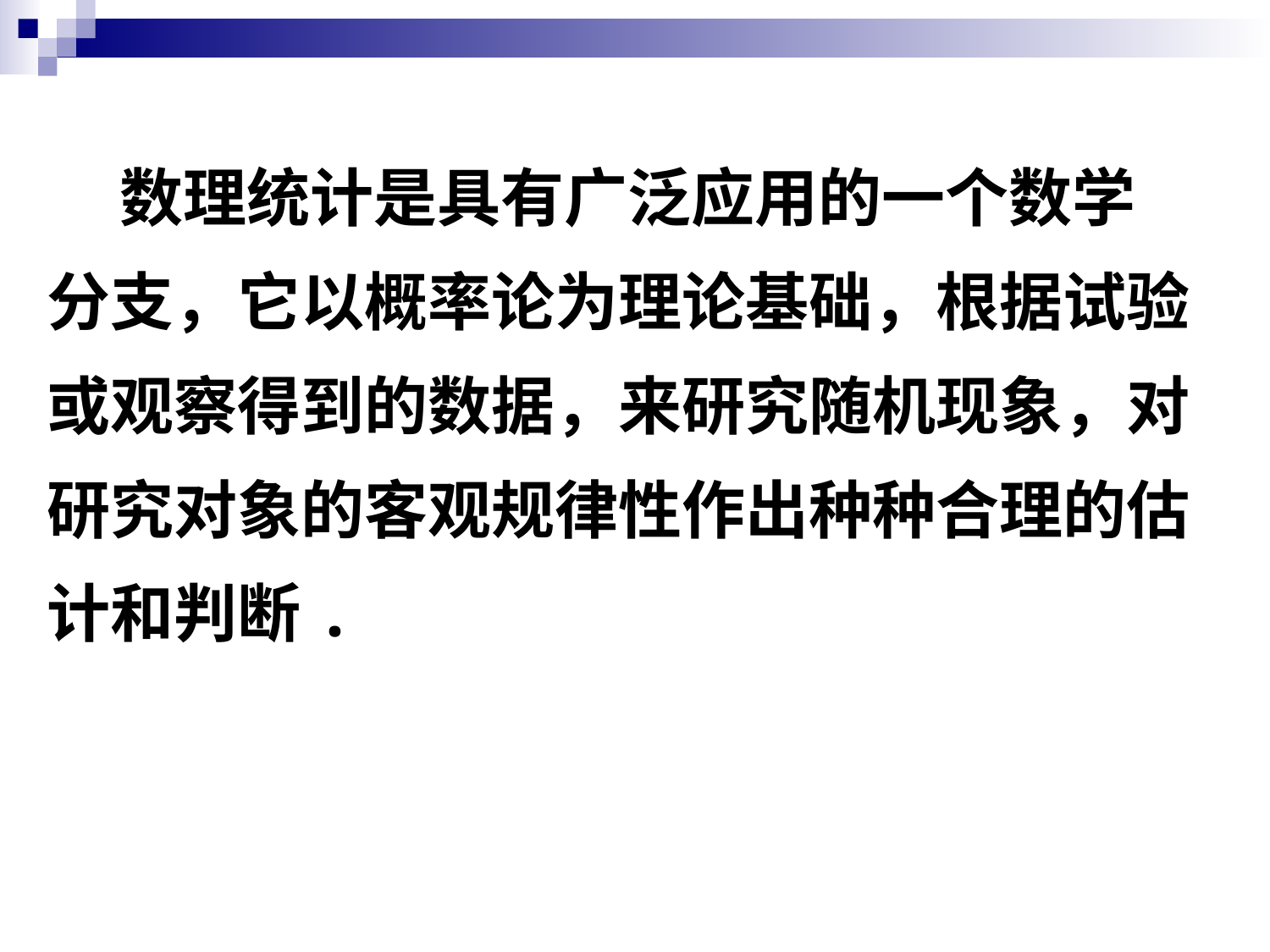

数理统计是具有广泛应用的一个数学
分支，它以概率论为理论基础，根据试验
或观察得到的数据，来研究随机现象，对
研究对象的客观规律性作出种种合理的估
计和判断.